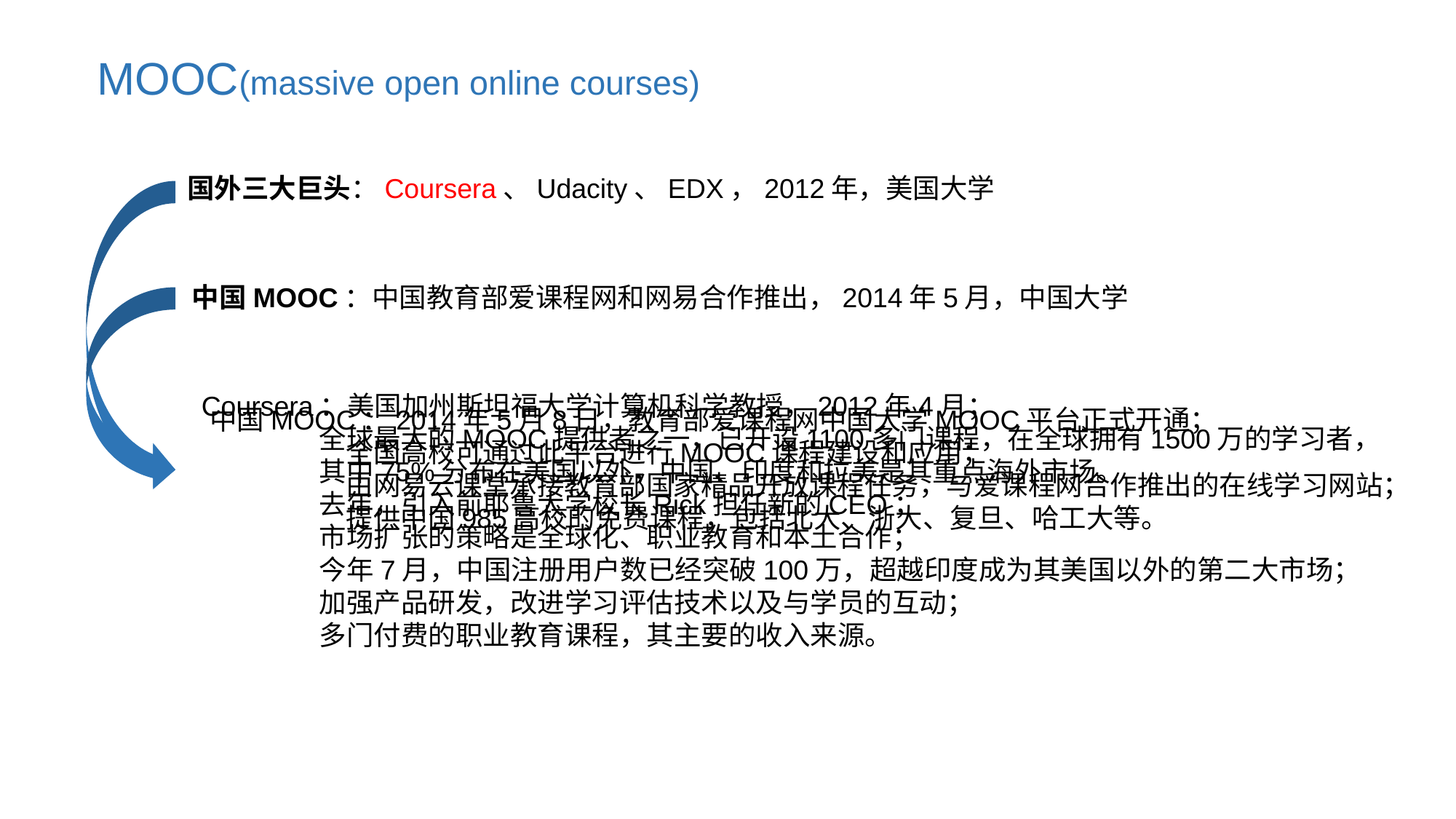

MOOC(massive open online courses)
国外三大巨头：Coursera、Udacity、EDX，2012年，美国大学

中国MOOC：中国教育部爱课程网和网易合作推出，2014年5月，中国大学

Coursera：美国加州斯坦福大学计算机科学教授，2012年4月；
                  全球最大的MOOC提供者之一，已开设1100多门课程，在全球拥有1500万的学习者，
                  其中75%分布在美国以外，中国、印度和拉美是其重点海外市场。
                  去年，引入前耶鲁大学校长Rick担任新的CEO；
                  市场扩张的策略是全球化、职业教育和本土合作；
                  今年7月，中国注册用户数已经突破100万，超越印度成为其美国以外的第二大市场；
                  加强产品研发，改进学习评估技术以及与学员的互动；
                  多门付费的职业教育课程，其主要的收入来源。
中国MOOC：2014年5月8日，教育部爱课程网中国大学MOOC平台正式开通；
                     全国高校可通过此平台进行MOOC课程建设和应用；
                     由网易云课堂承接教育部国家精品开放课程任务，与爱课程网合作推出的在线学习网站；
                     提供中国985高校的免费课程，包括北大、浙大、复旦、哈工大等。